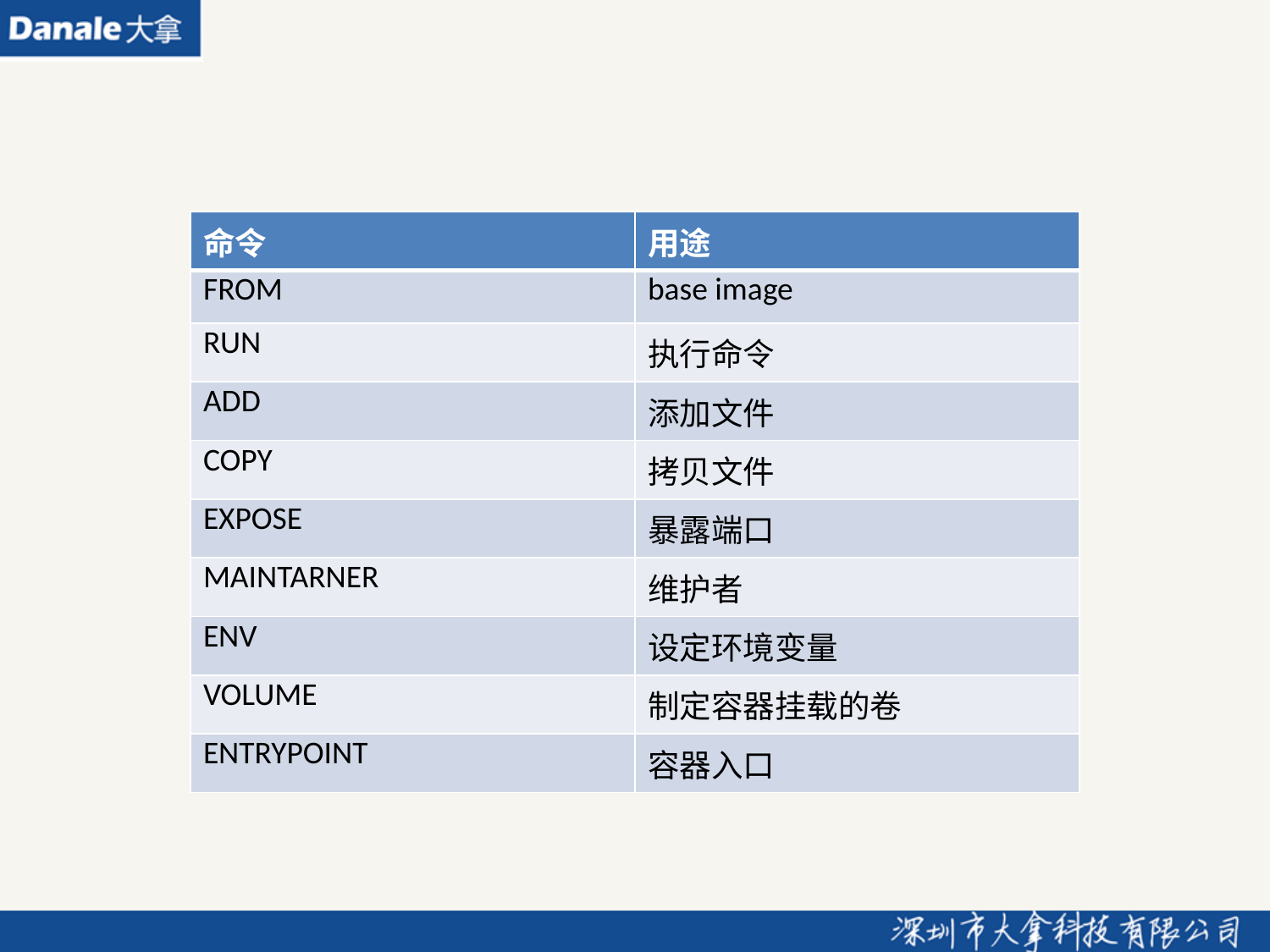

| 命令 | 用途 |
| --- | --- |
| FROM | base image |
| RUN | 执行命令 |
| ADD | 添加文件 |
| COPY | 拷贝文件 |
| EXPOSE | 暴露端口 |
| MAINTARNER | 维护者 |
| ENV | 设定环境变量 |
| VOLUME | 制定容器挂载的卷 |
| ENTRYPOINT | 容器入口 |